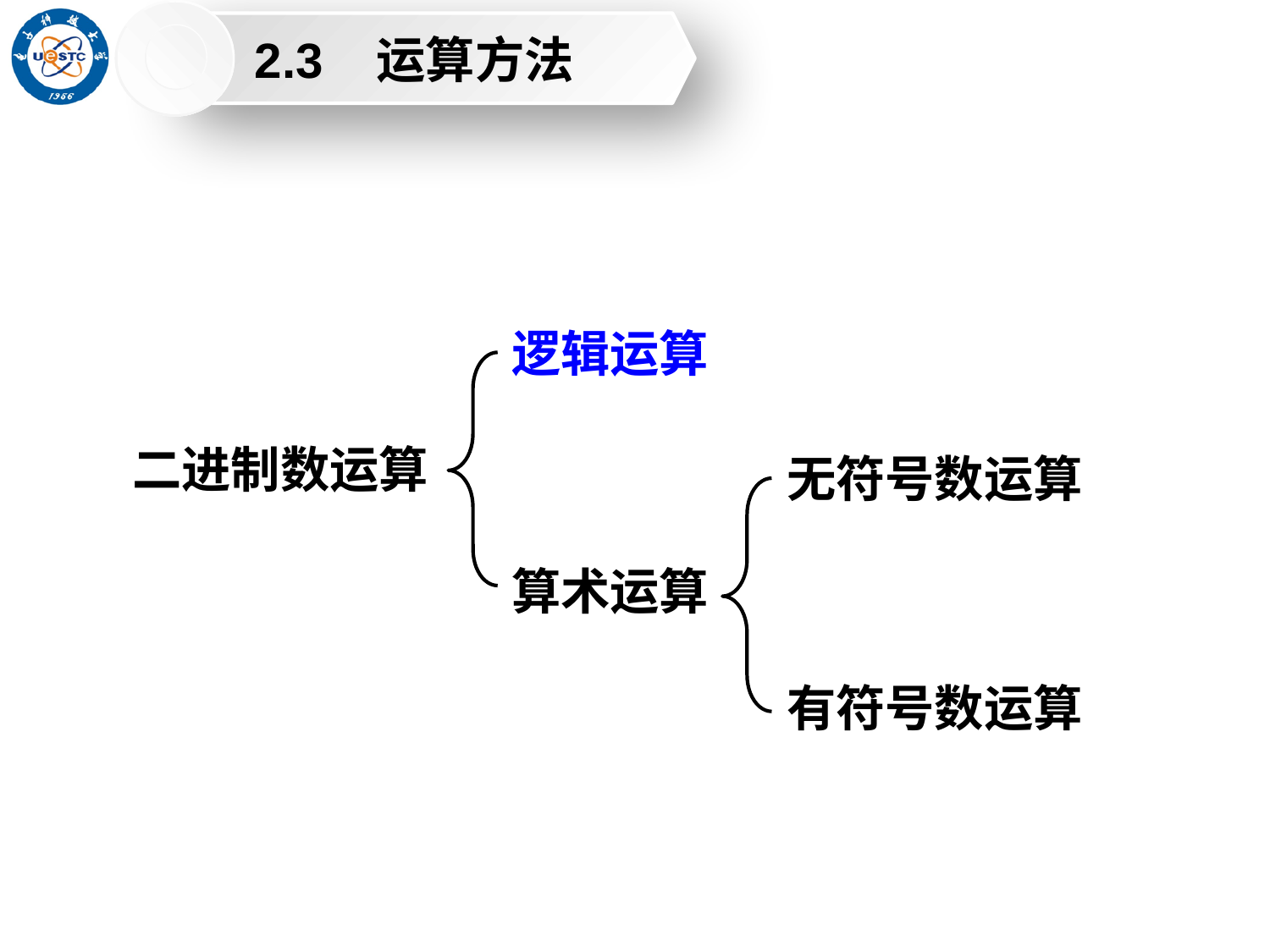

2.3   运算方法

逻辑运算

二进制数运算
无符号数运算

算术运算
有符号数运算